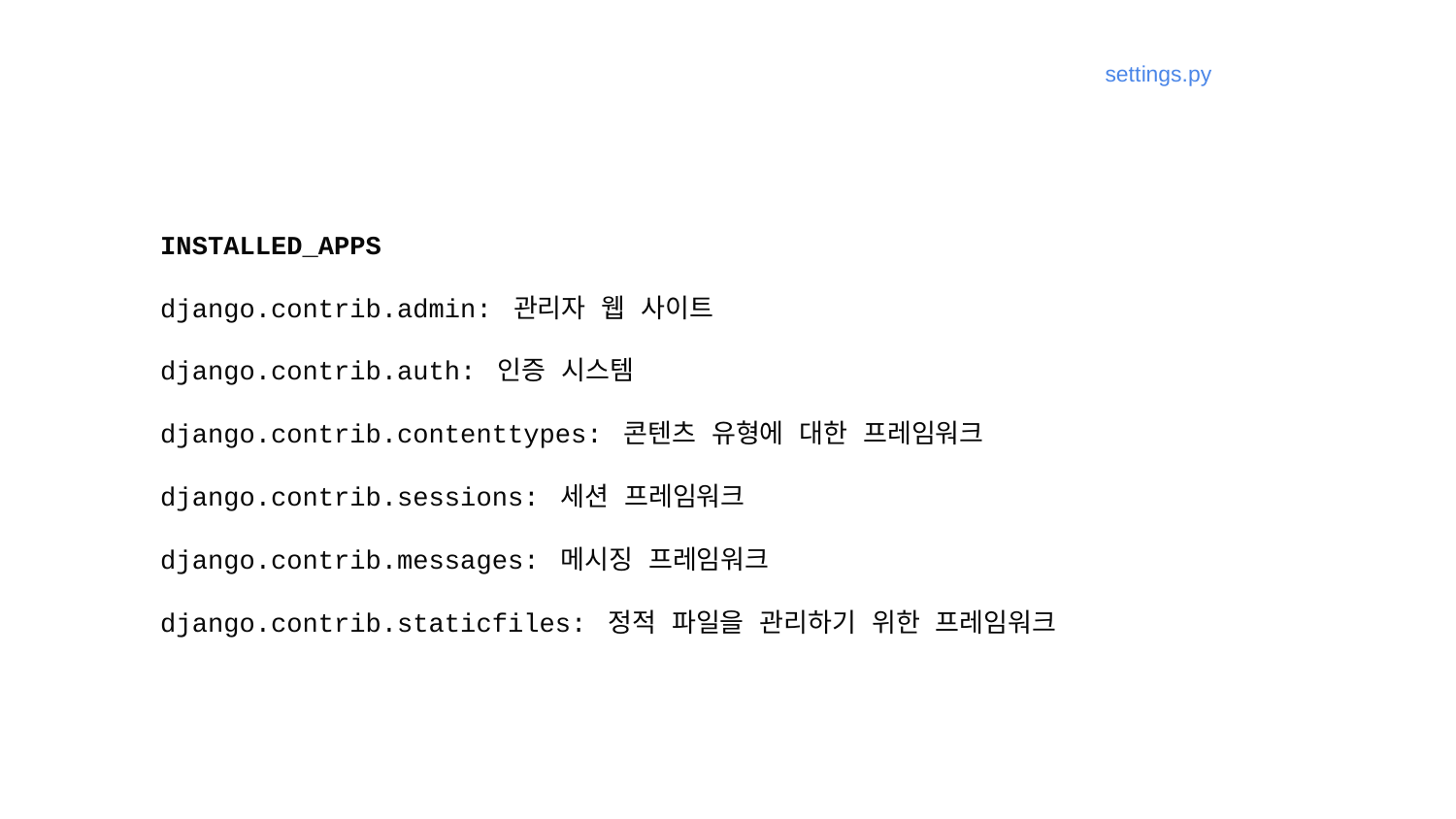

settings.py

INSTALLED_APPS
django.contrib.admin: 관리자 웹 사이트
django.contrib.auth: 인증 시스템
django.contrib.contenttypes: 콘텐츠 유형에 대한 프레임워크
django.contrib.sessions: 세션 프레임워크
django.contrib.messages: 메시징 프레임워크
django.contrib.staticfiles: 정적 파일을 관리하기 위한 프레임워크